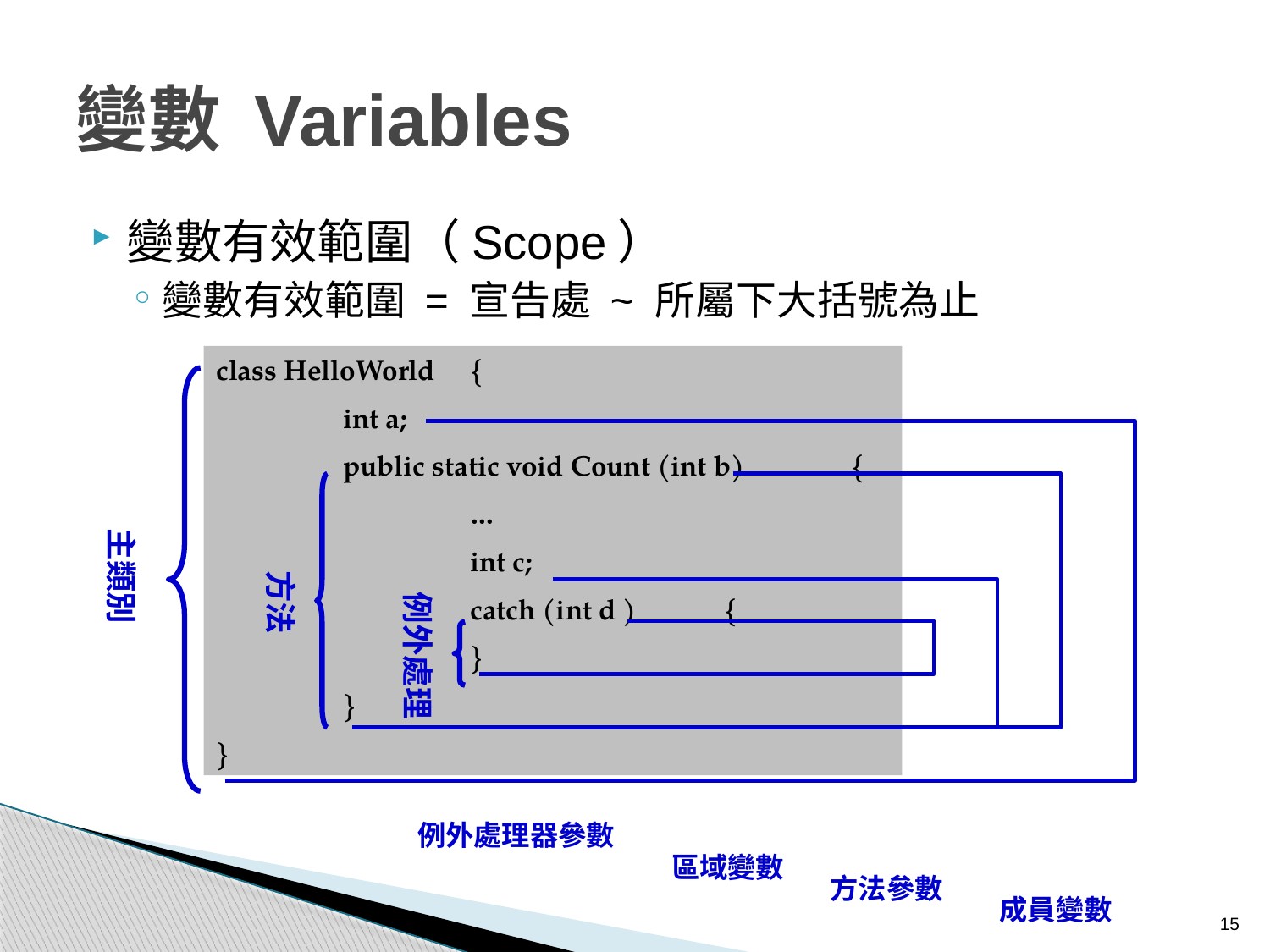

# 變數 Variables
變數有效範圍（Scope）
變數有效範圍 = 宣告處 ~ 所屬下大括號為止
class HelloWorld	{
	int a;
	public static void Count (int b)	{
		…
		int c;
		catch (int d )	{
		}
	}
}

主類別
方法
例外處理

成員變數

方法參數

區域變數

例外處理器參數
15